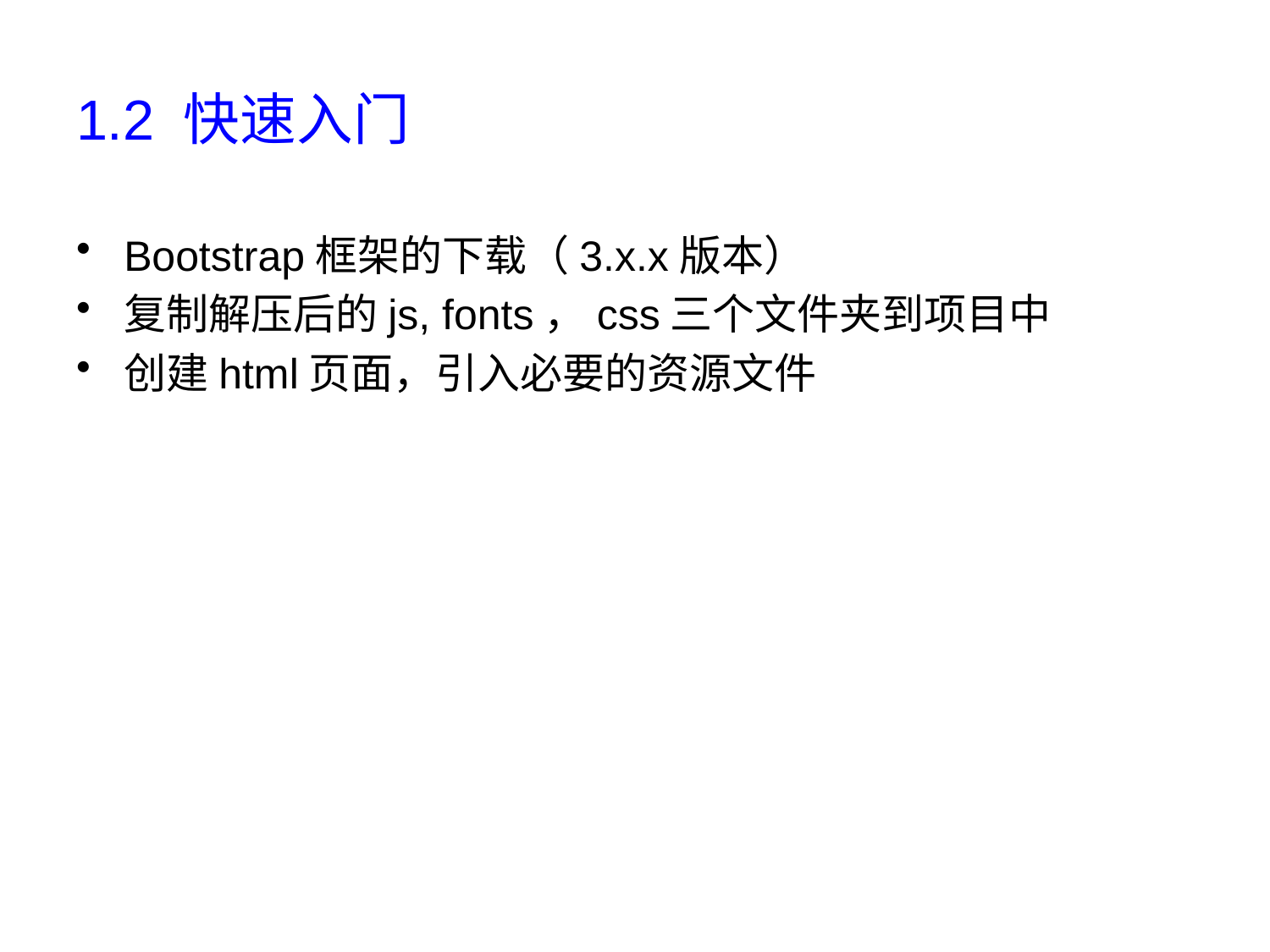

# 1.2 快速入门
Bootstrap框架的下载（3.x.x版本）
复制解压后的js, fonts，css三个文件夹到项目中
创建html页面，引入必要的资源文件